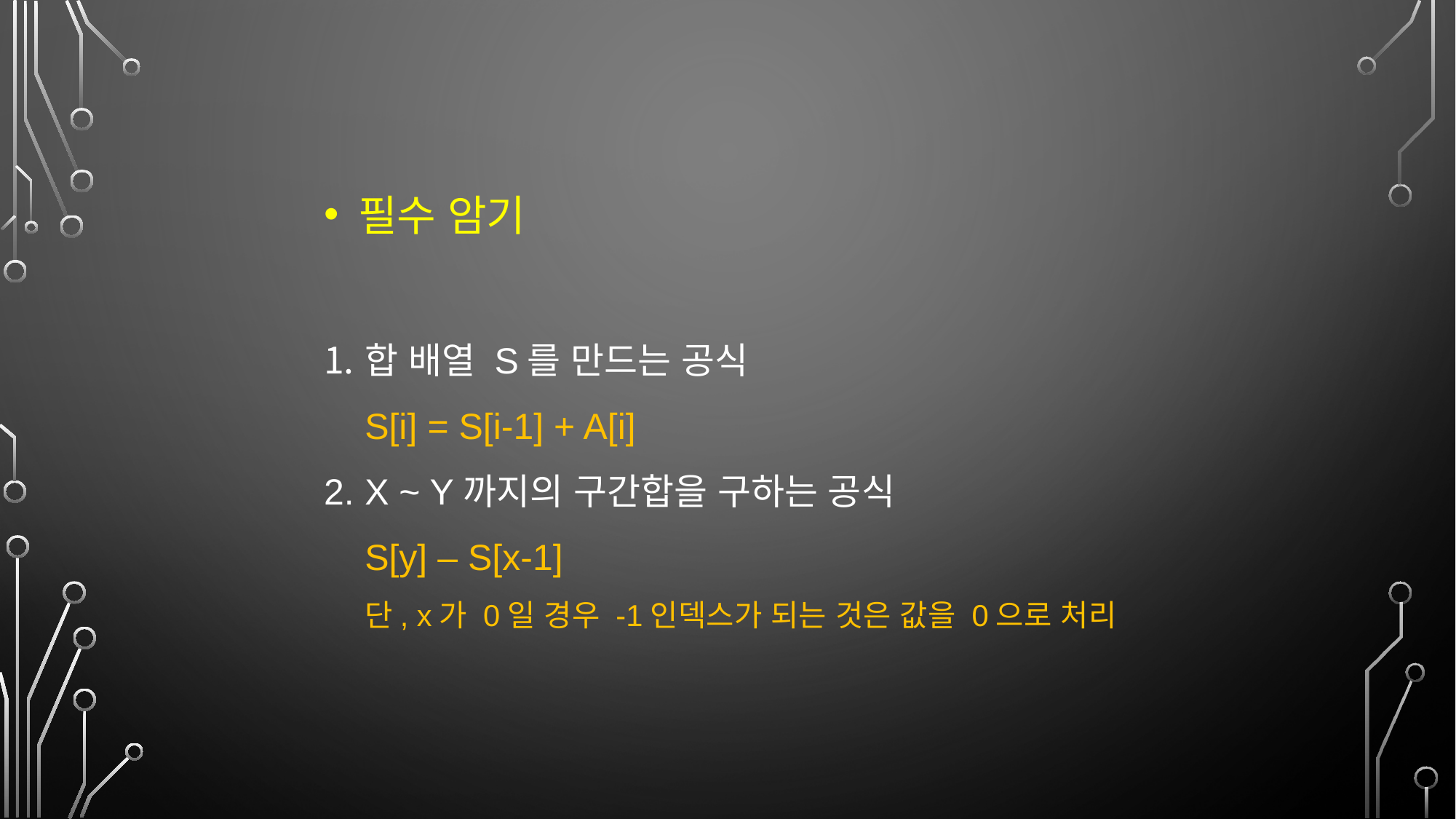

필수 암기

합 배열 S를 만드는 공식
S[i] = S[i-1] + A[i]
X ~ Y까지의 구간합을 구하는 공식
S[y] – S[x-1]
단, x가 0일 경우 -1인덱스가 되는 것은 값을 0으로 처리